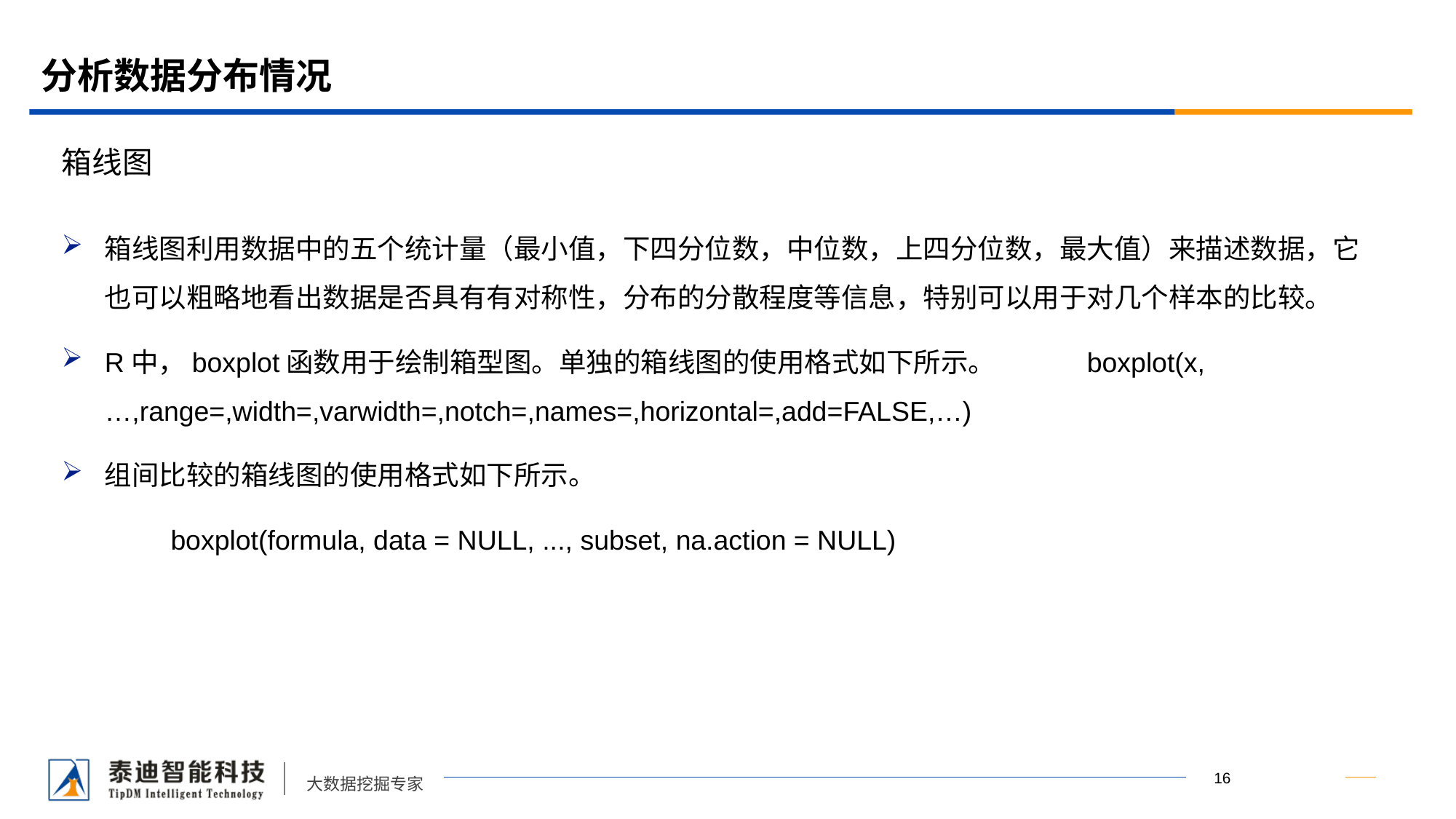

# 分析数据分布情况
箱线图
箱线图利用数据中的五个统计量（最小值，下四分位数，中位数，上四分位数，最大值）来描述数据，它也可以粗略地看出数据是否具有有对称性，分布的分散程度等信息，特别可以用于对几个样本的比较。
R中，boxplot函数用于绘制箱型图。单独的箱线图的使用格式如下所示。	boxplot(x,…,range=,width=,varwidth=,notch=,names=,horizontal=,add=FALSE,…)
组间比较的箱线图的使用格式如下所示。
	boxplot(formula, data = NULL, ..., subset, na.action = NULL)